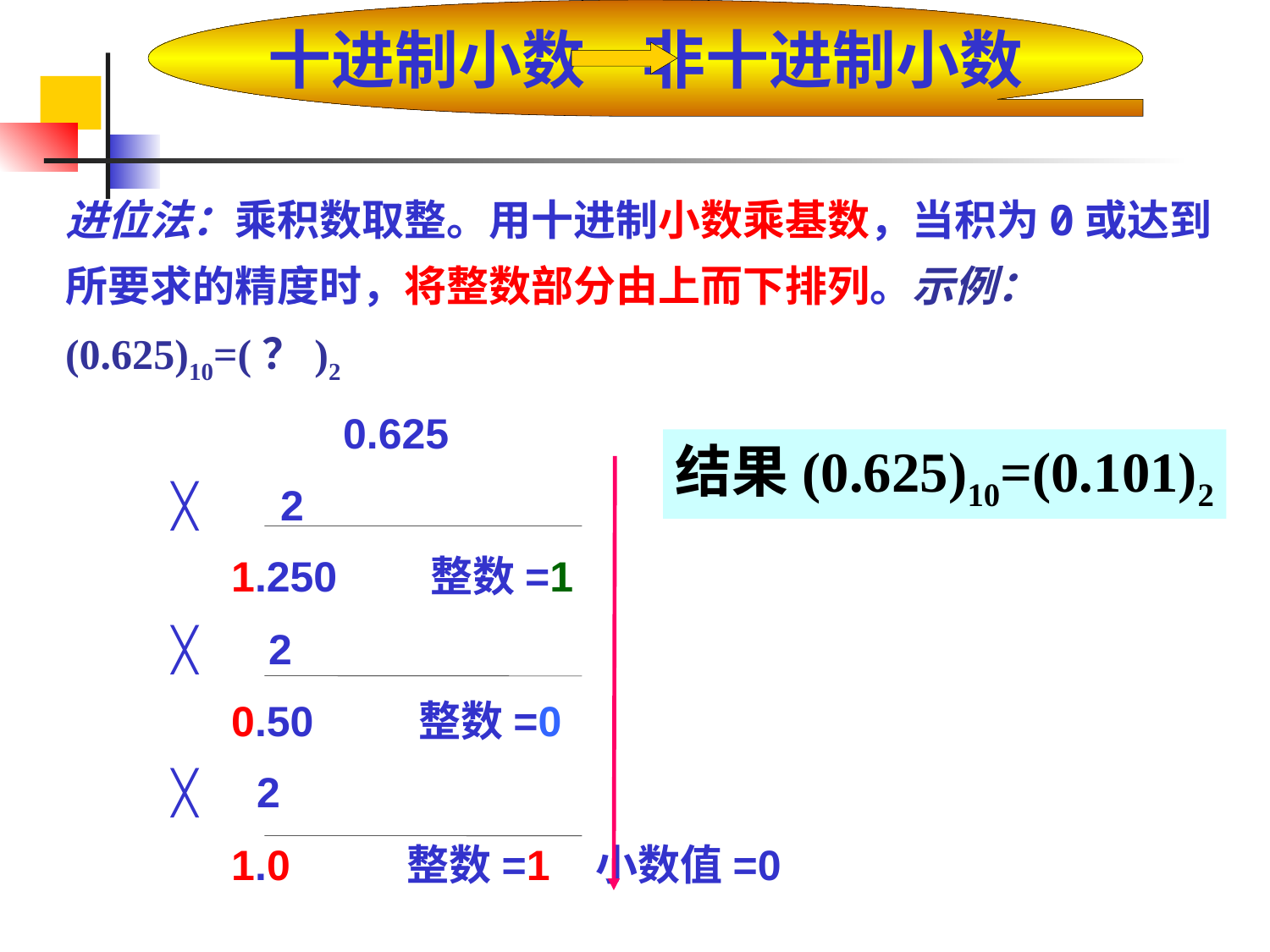

十进制小数    非十进制小数

进位法：乘积数取整。用十进制小数乘基数，当积为0或达到所要求的精度时，将整数部分由上而下排列。示例： (0.625)10=(？)2
		  0.625
         ╳       2
              1.250       整数=1
         ╳      2
              0.50        整数=0
         ╳     2
              1.0         整数=1   小数值=0
结果(0.625)10=(0.101)2